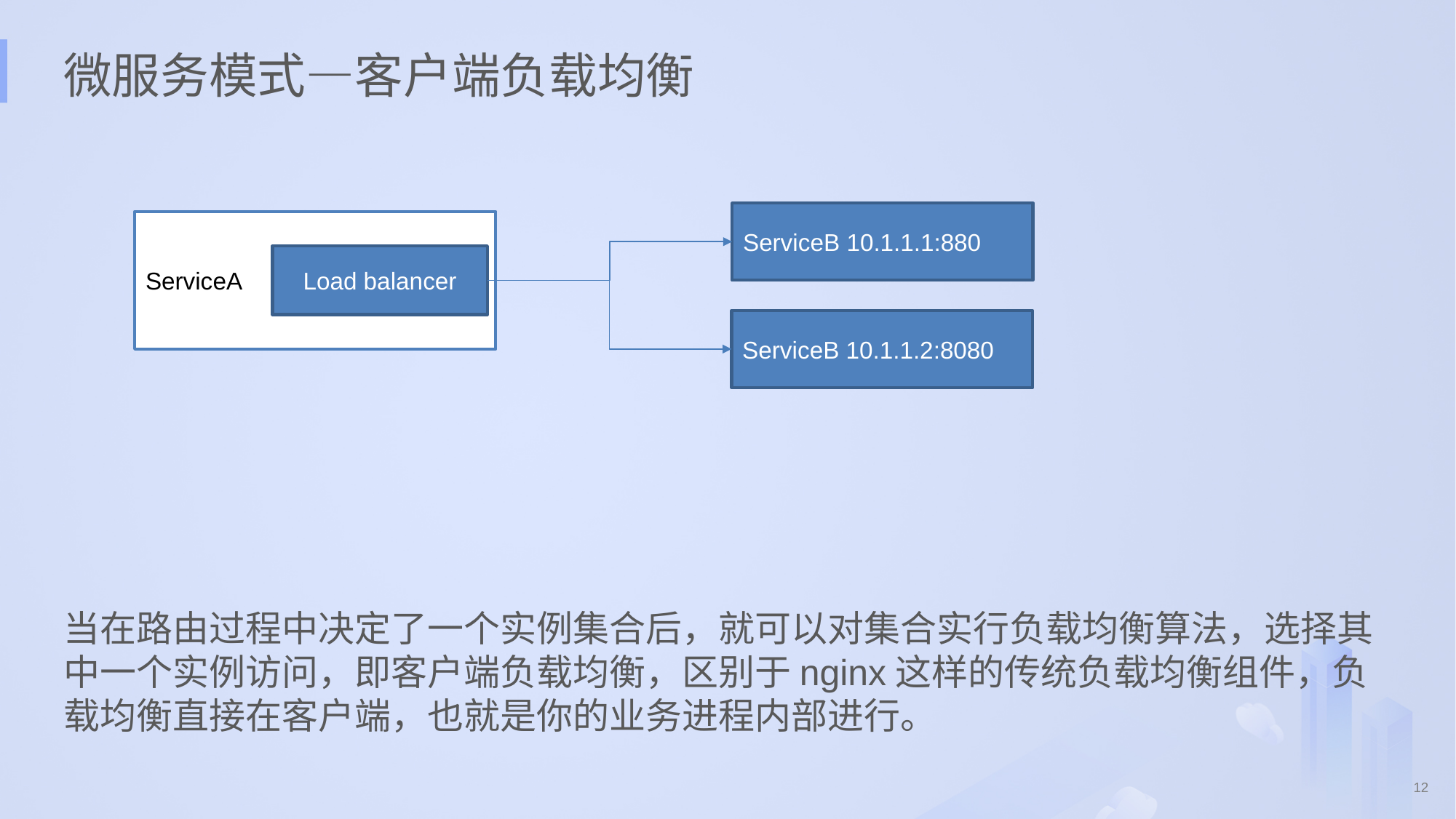

# 微服务模式—客户端负载均衡
ServiceB 10.1.1.1:880
ServiceA
Load balancer
ServiceB 10.1.1.2:8080
当在路由过程中决定了一个实例集合后，就可以对集合实行负载均衡算法，选择其中一个实例访问，即客户端负载均衡，区别于nginx这样的传统负载均衡组件，负载均衡直接在客户端，也就是你的业务进程内部进行。